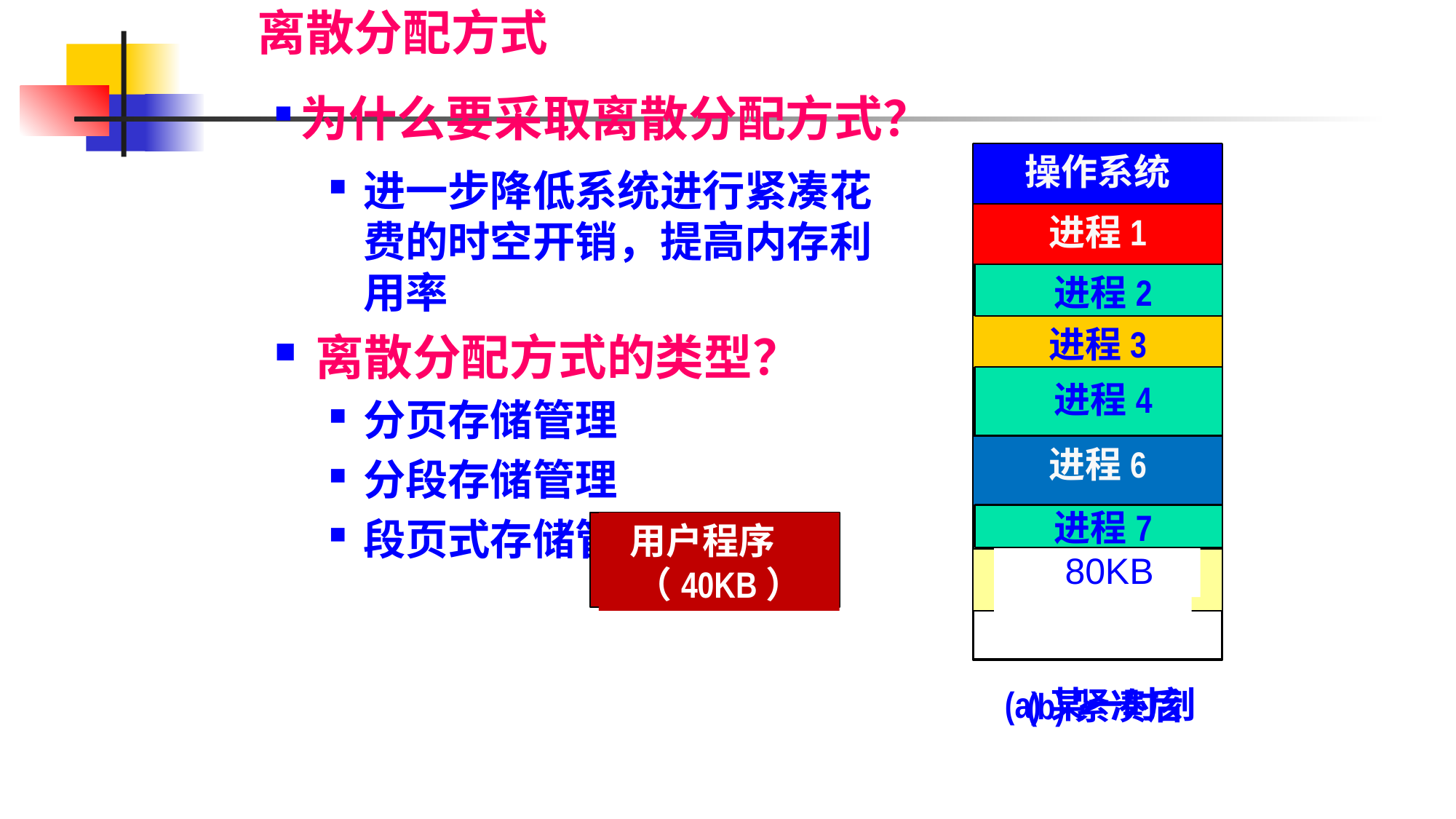

离散分配方式
为什么要采取离散分配方式？

操作系统
进一步降低系统进行紧凑花费的时空开销，提高内存利用率
离散分配方式的类型？
分页存储管理
分段存储管理
段页式存储管
进程1
10KB

进程2
进程3

进程4
30KB
进程6
进程7

14KB

用户程序     （40KB）

80KB
进程9
26KB
(a)某一时刻
(b)紧凑后